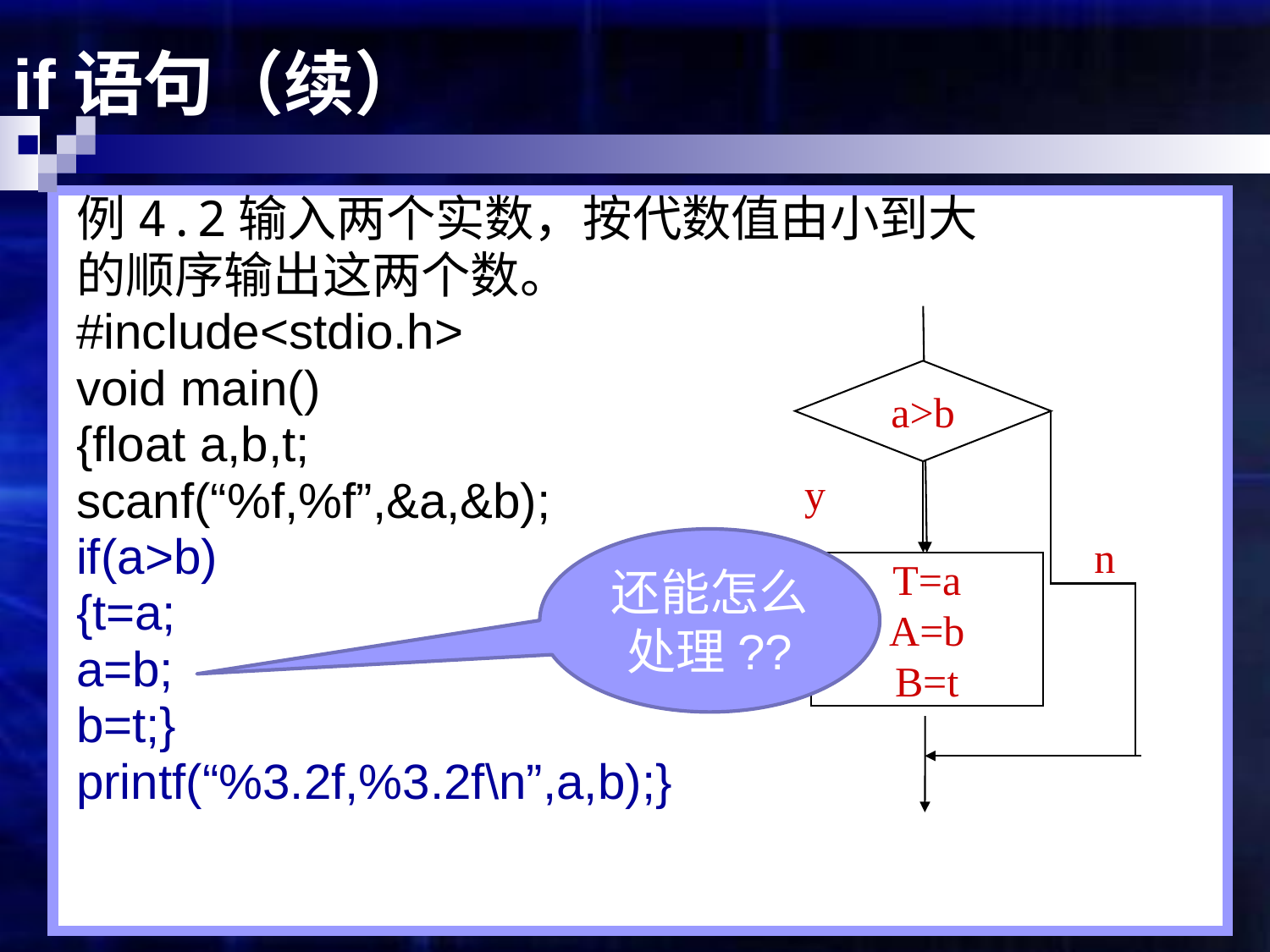

# if语句（续）
例4.2输入两个实数，按代数值由小到大的顺序输出这两个数。
#include<stdio.h>
void main()
{float a,b,t;
scanf(“%f,%f”,&a,&b);
if(a>b)
{t=a;
a=b;
b=t;}
printf(“%3.2f,%3.2f\n”,a,b);}
a>b
T=a
A=b
B=t
n
y
还能怎么处理??